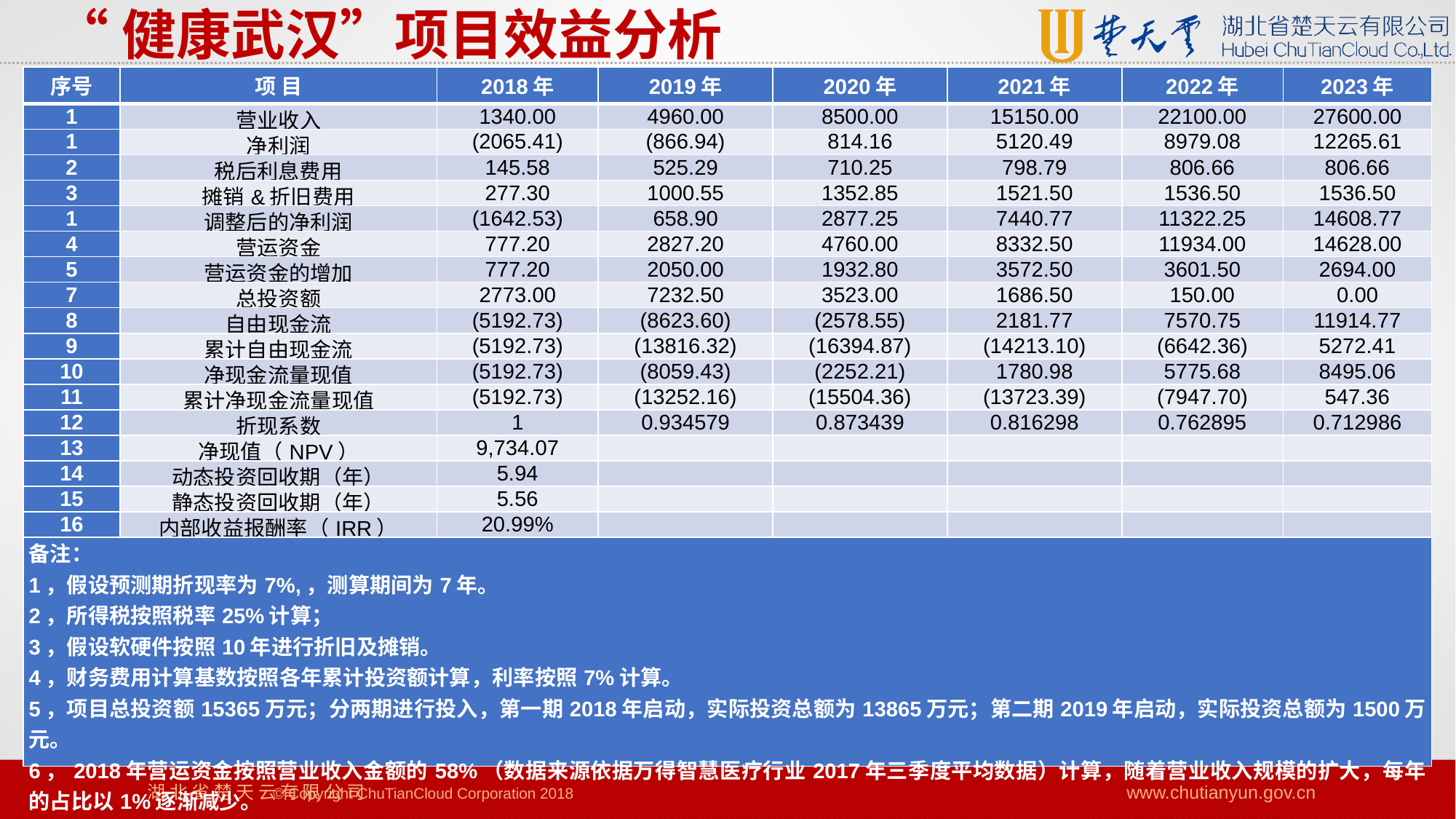

“健康武汉”项目效益分析
| 序号 | 项 目 | 2018年 | 2019年 | 2020年 | 2021年 | 2022年 | 2023年 |
| --- | --- | --- | --- | --- | --- | --- | --- |
| 1 | 营业收入 | 1340.00 | 4960.00 | 8500.00 | 15150.00 | 22100.00 | 27600.00 |
| 1 | 净利润 | (2065.41) | (866.94) | 814.16 | 5120.49 | 8979.08 | 12265.61 |
| 2 | 税后利息费用 | 145.58 | 525.29 | 710.25 | 798.79 | 806.66 | 806.66 |
| 3 | 摊销&折旧费用 | 277.30 | 1000.55 | 1352.85 | 1521.50 | 1536.50 | 1536.50 |
| 1 | 调整后的净利润 | (1642.53) | 658.90 | 2877.25 | 7440.77 | 11322.25 | 14608.77 |
| 4 | 营运资金 | 777.20 | 2827.20 | 4760.00 | 8332.50 | 11934.00 | 14628.00 |
| 5 | 营运资金的增加 | 777.20 | 2050.00 | 1932.80 | 3572.50 | 3601.50 | 2694.00 |
| 7 | 总投资额 | 2773.00 | 7232.50 | 3523.00 | 1686.50 | 150.00 | 0.00 |
| 8 | 自由现金流 | (5192.73) | (8623.60) | (2578.55) | 2181.77 | 7570.75 | 11914.77 |
| 9 | 累计自由现金流 | (5192.73) | (13816.32) | (16394.87) | (14213.10) | (6642.36) | 5272.41 |
| 10 | 净现金流量现值 | (5192.73) | (8059.43) | (2252.21) | 1780.98 | 5775.68 | 8495.06 |
| 11 | 累计净现金流量现值 | (5192.73) | (13252.16) | (15504.36) | (13723.39) | (7947.70) | 547.36 |
| 12 | 折现系数 | 1 | 0.934579 | 0.873439 | 0.816298 | 0.762895 | 0.712986 |
| 13 | 净现值（NPV） | 9,734.07 |  |  |  |  |  |
| 14 | 动态投资回收期（年） | 5.94 |  |  |  |  |  |
| 15 | 静态投资回收期（年） | 5.56 |  |  |  |  |  |
| 16 | 内部收益报酬率（IRR） | 20.99% |  |  |  |  |  |
| 备注： 1，假设预测期折现率为7%,，测算期间为7年。 2，所得税按照税率25%计算； 3，假设软硬件按照10年进行折旧及摊销。 4，财务费用计算基数按照各年累计投资额计算，利率按照7%计算。 5，项目总投资额15365万元；分两期进行投入，第一期2018年启动，实际投资总额为13865万元；第二期2019年启动，实际投资总额为1500万元。 6，2018年营运资金按照营业收入金额的58%（数据来源依据万得智慧医疗行业2017年三季度平均数据）计算，随着营业收入规模的扩大，每年的占比以1%逐渐减少。 |  |  |  |  |  |  |  |